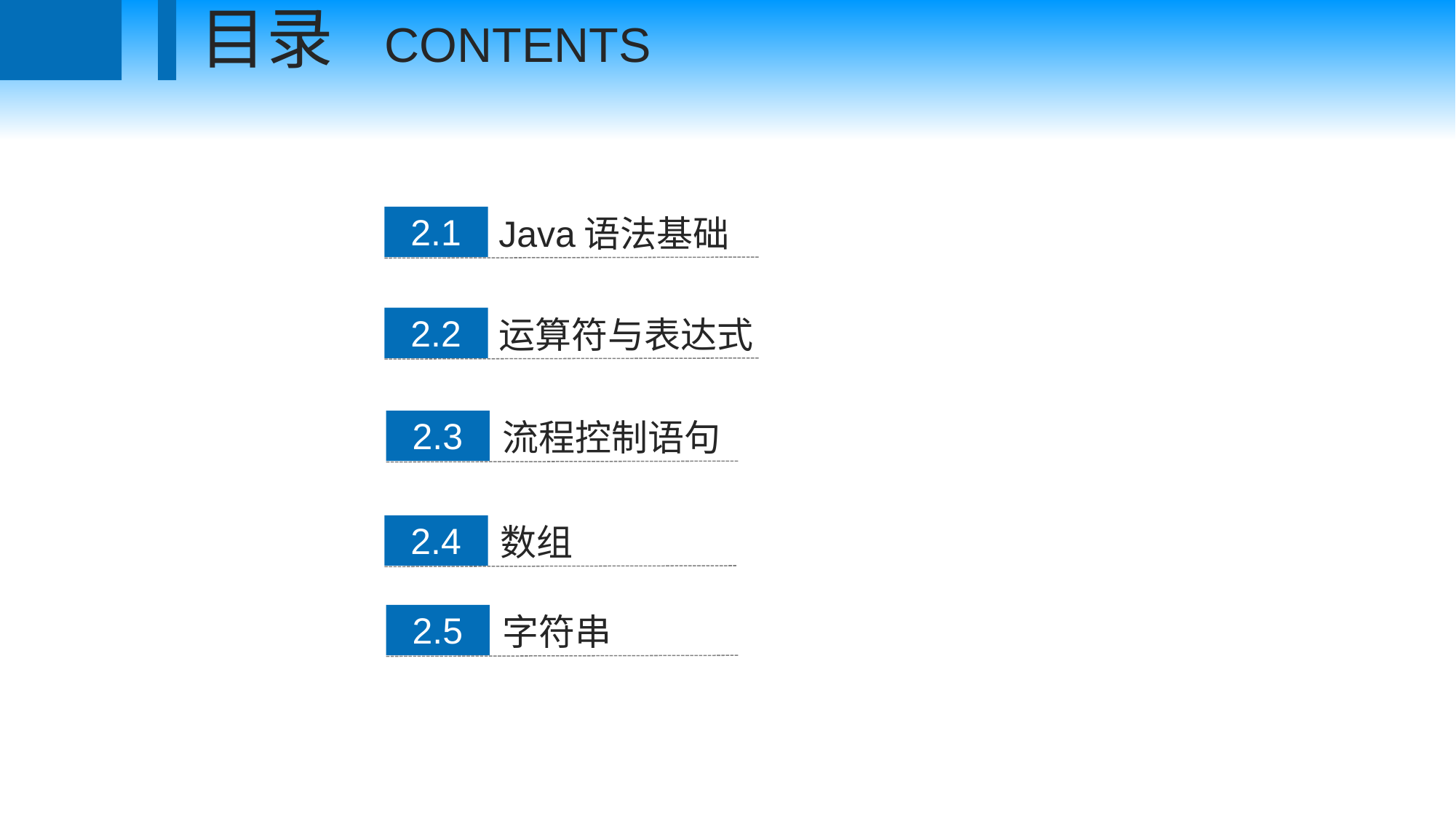

目录
CONTENTS
2.1

Java语法基础
2.2

运算符与表达式
2.3

流程控制语句
2.4

数组
2.5

字符串